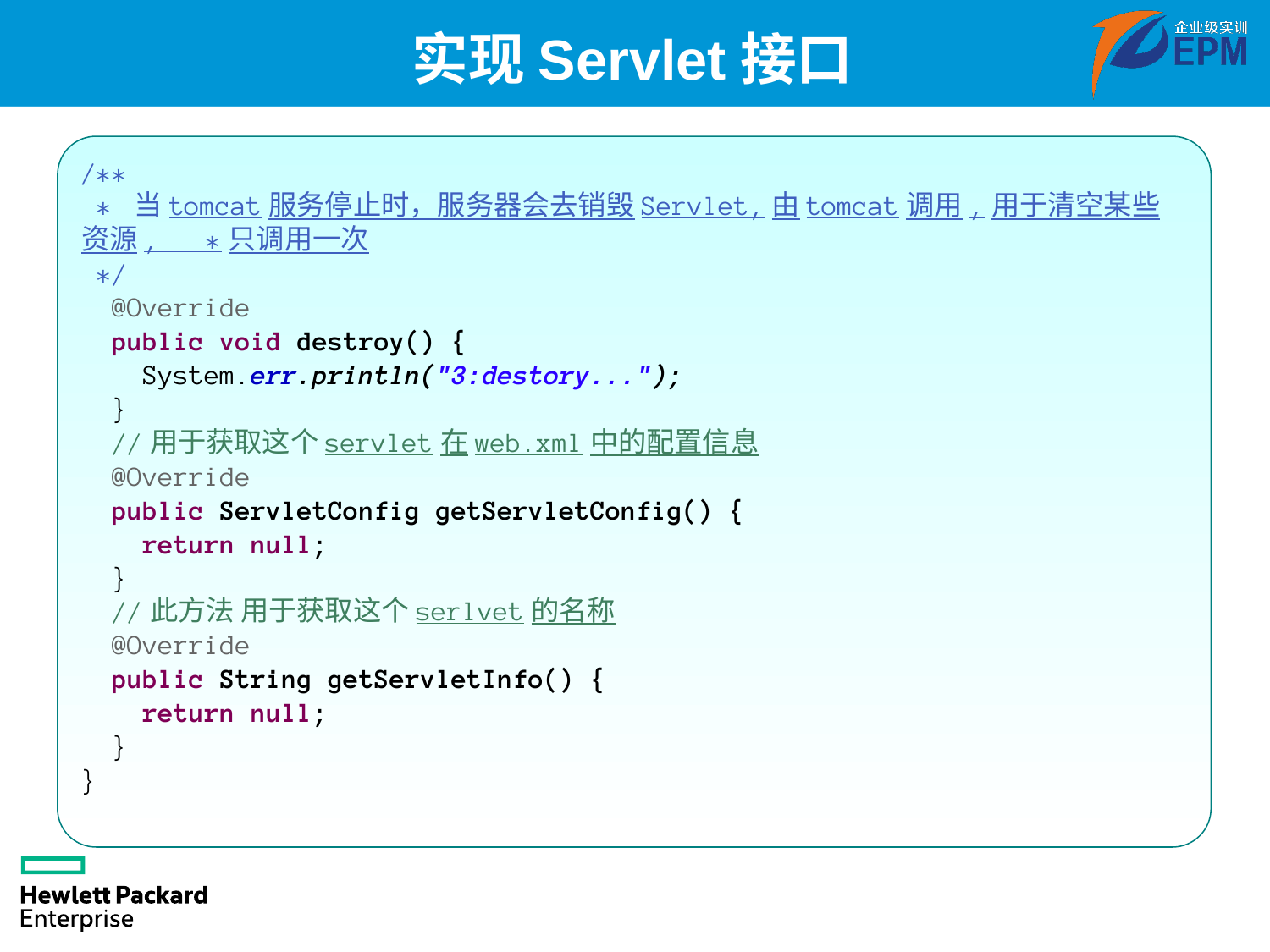

# 实现Servlet接口
/**
 * 当tomcat服务停止时，服务器会去销毁Servlet,由tomcat调用,用于清空某些资源,   *只调用一次
 */
  @Override
  public void destroy() {
    System.err.println("3:destory...");
  }
  //用于获取这个servlet在web.xml中的配置信息
  @Override
  public ServletConfig getServletConfig() {
    return null;
  }
  //此方法 用于获取这个serlvet的名称
  @Override
  public String getServletInfo() {
    return null;
  }
}